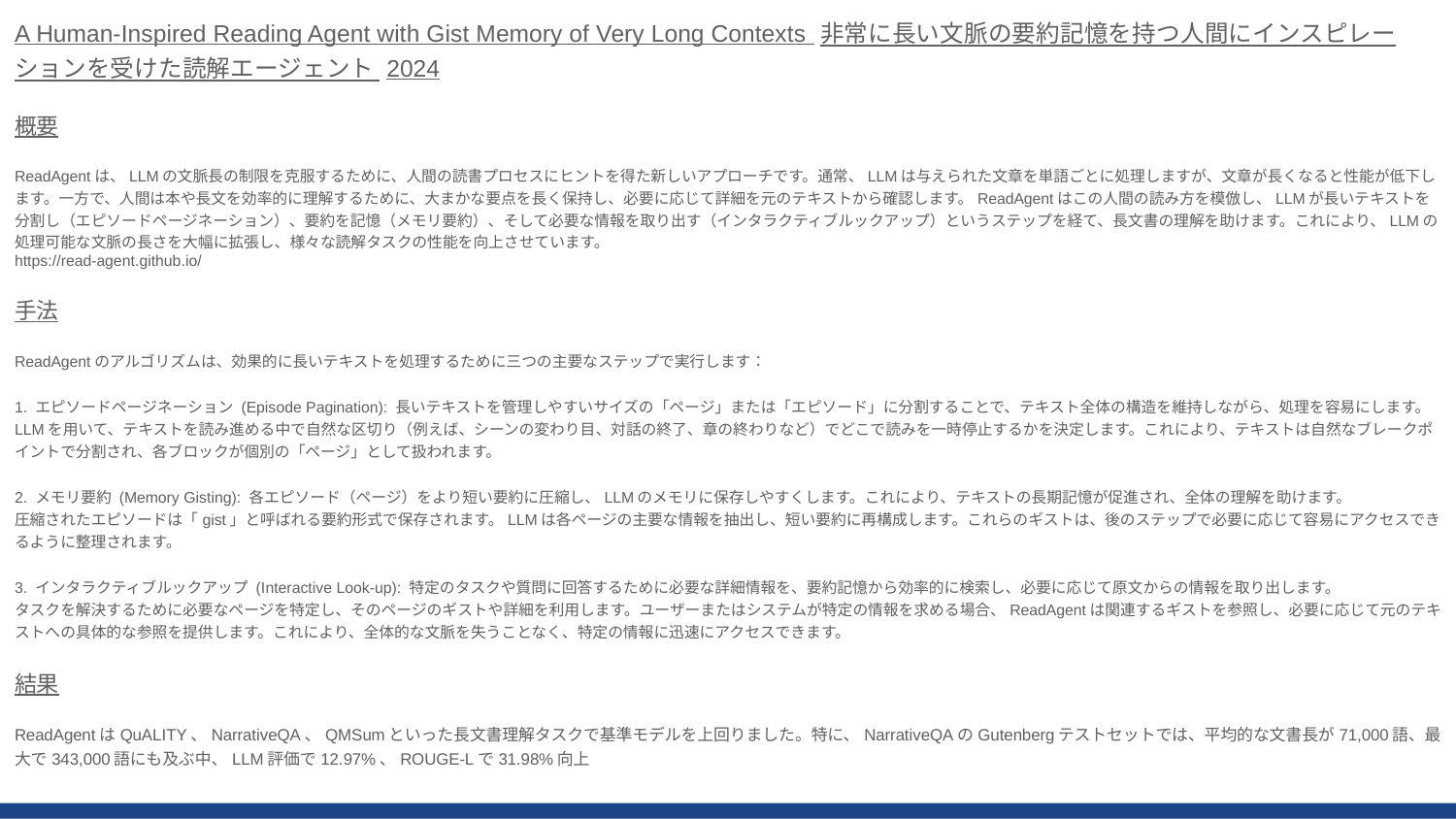

A Human-Inspired Reading Agent with Gist Memory of Very Long Contexts 非常に長い文脈の要約記憶を持つ人間にインスピレーションを受けた読解エージェント 2024
概要
ReadAgentは、LLMの文脈長の制限を克服するために、人間の読書プロセスにヒントを得た新しいアプローチです。通常、LLMは与えられた文章を単語ごとに処理しますが、文章が長くなると性能が低下します。一方で、人間は本や長文を効率的に理解するために、大まかな要点を長く保持し、必要に応じて詳細を元のテキストから確認します。ReadAgentはこの人間の読み方を模倣し、LLMが長いテキストを分割し（エピソードページネーション）、要約を記憶（メモリ要約）、そして必要な情報を取り出す（インタラクティブルックアップ）というステップを経て、長文書の理解を助けます。これにより、LLMの処理可能な文脈の長さを大幅に拡張し、様々な読解タスクの性能を向上させています。
https://read-agent.github.io/
手法
ReadAgentのアルゴリズムは、効果的に長いテキストを処理するために三つの主要なステップで実行します：
1. エピソードページネーション (Episode Pagination): 長いテキストを管理しやすいサイズの「ページ」または「エピソード」に分割することで、テキスト全体の構造を維持しながら、処理を容易にします。
LLMを用いて、テキストを読み進める中で自然な区切り（例えば、シーンの変わり目、対話の終了、章の終わりなど）でどこで読みを一時停止するかを決定します。これにより、テキストは自然なブレークポイントで分割され、各ブロックが個別の「ページ」として扱われます。
2. メモリ要約 (Memory Gisting): 各エピソード（ページ）をより短い要約に圧縮し、LLMのメモリに保存しやすくします。これにより、テキストの長期記憶が促進され、全体の理解を助けます。
圧縮されたエピソードは「gist」と呼ばれる要約形式で保存されます。LLMは各ページの主要な情報を抽出し、短い要約に再構成します。これらのギストは、後のステップで必要に応じて容易にアクセスできるように整理されます。
3. インタラクティブルックアップ (Interactive Look-up): 特定のタスクや質問に回答するために必要な詳細情報を、要約記憶から効率的に検索し、必要に応じて原文からの情報を取り出します。
タスクを解決するために必要なページを特定し、そのページのギストや詳細を利用します。ユーザーまたはシステムが特定の情報を求める場合、ReadAgentは関連するギストを参照し、必要に応じて元のテキストへの具体的な参照を提供します。これにより、全体的な文脈を失うことなく、特定の情報に迅速にアクセスできます。
結果
ReadAgentはQuALITY、NarrativeQA、QMSumといった長文書理解タスクで基準モデルを上回りました。特に、NarrativeQAのGutenbergテストセットでは、平均的な文書長が71,000語、最大で343,000語にも及ぶ中、LLM評価で12.97%、ROUGE-Lで31.98%向上